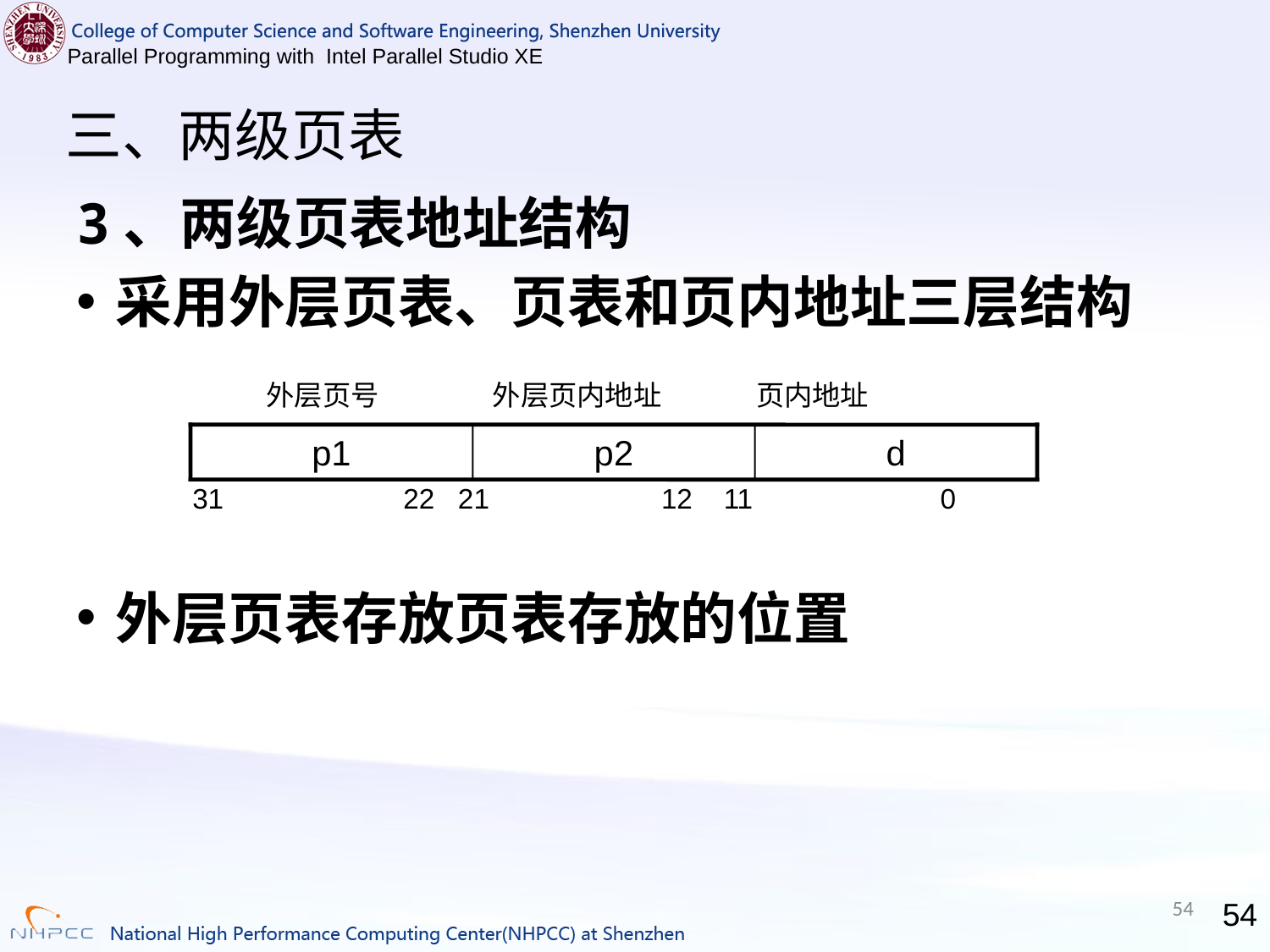

# 三、两级页表
3、两级页表地址结构
采用外层页表、页表和页内地址三层结构

外层页表存放页表存放的位置
外层页号                  外层页内地址               页内地址
p1

p2

d

31                       22   21                      12    11                        0

54
54